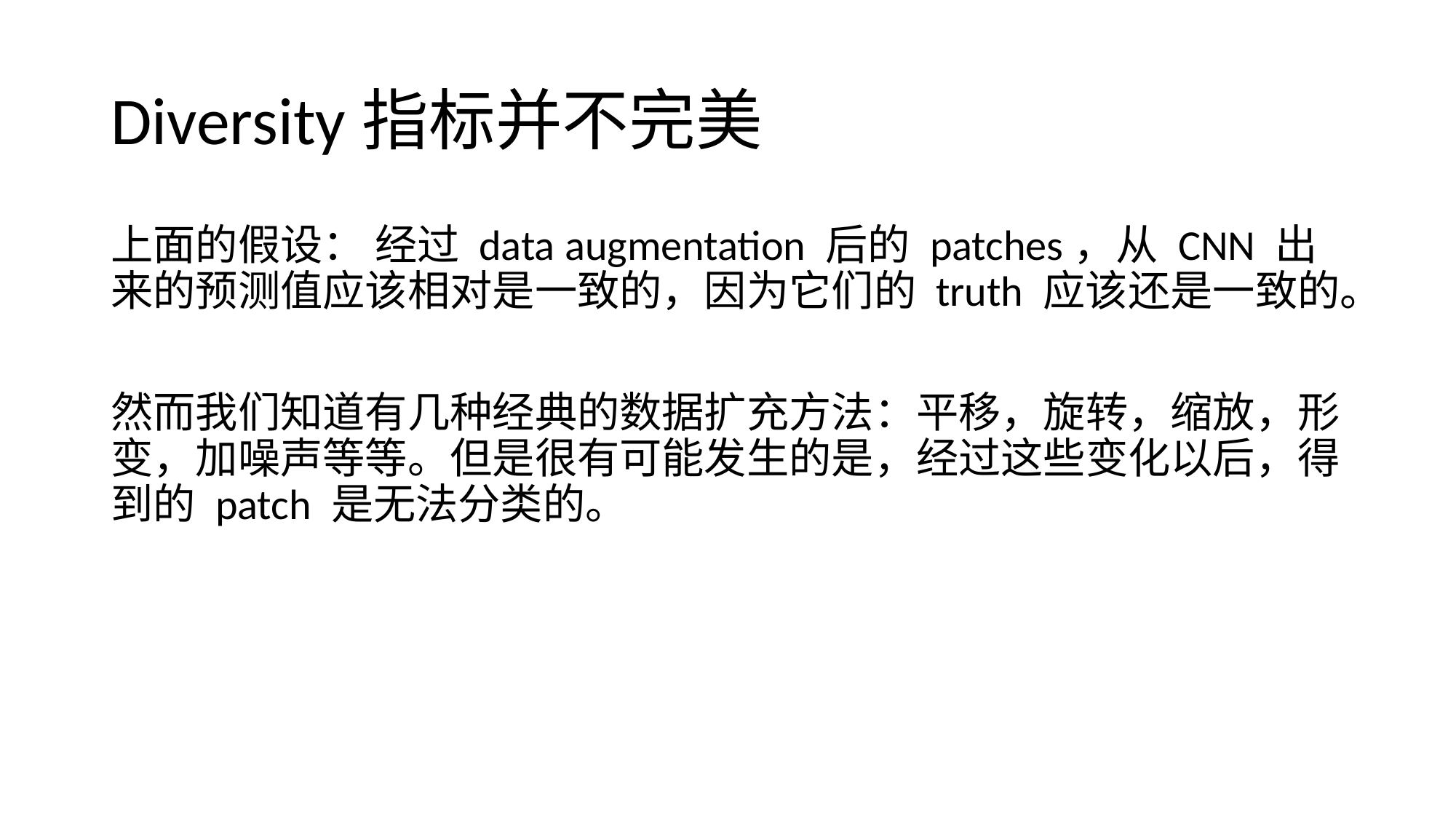

# Diversity指标并不完美
上面的假设： 经过 data augmentation 后的 patches，从 CNN 出来的预测值应该相对是一致的，因为它们的 truth 应该还是一致的。

然而我们知道有几种经典的数据扩充方法：平移，旋转，缩放，形变，加噪声等等。但是很有可能发生的是，经过这些变化以后，得到的 patch 是无法分类的。